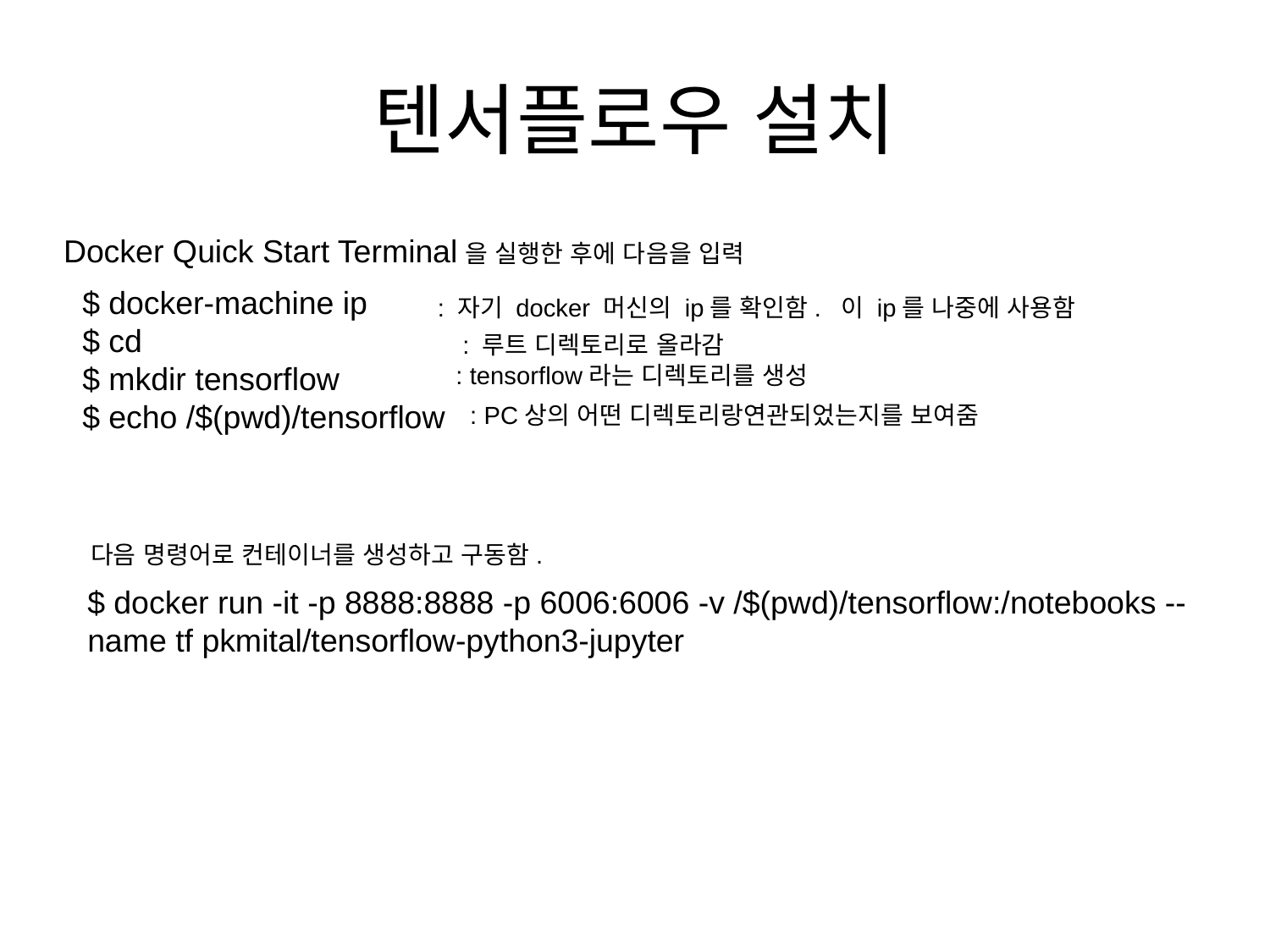

# 텐서플로우 설치
Docker Quick Start Terminal을 실행한 후에 다음을 입력
$ docker-machine ip
$ cd
$ mkdir tensorflow
$ echo /$(pwd)/tensorflow
: 자기 docker 머신의 ip를 확인함.  이 ip를 나중에 사용함
: 루트 디렉토리로 올라감
: tensorflow라는 디렉토리를 생성
: PC상의 어떤 디렉토리랑연관되었는지를 보여줌
다음 명령어로 컨테이너를 생성하고 구동함.
$ docker run ‐it ‐p 8888:8888 ‐p 6006:6006 ‐v /$(pwd)/tensorflow:/notebooks ‐‐name tf pkmital/tensorflow‐python3‐jupyter